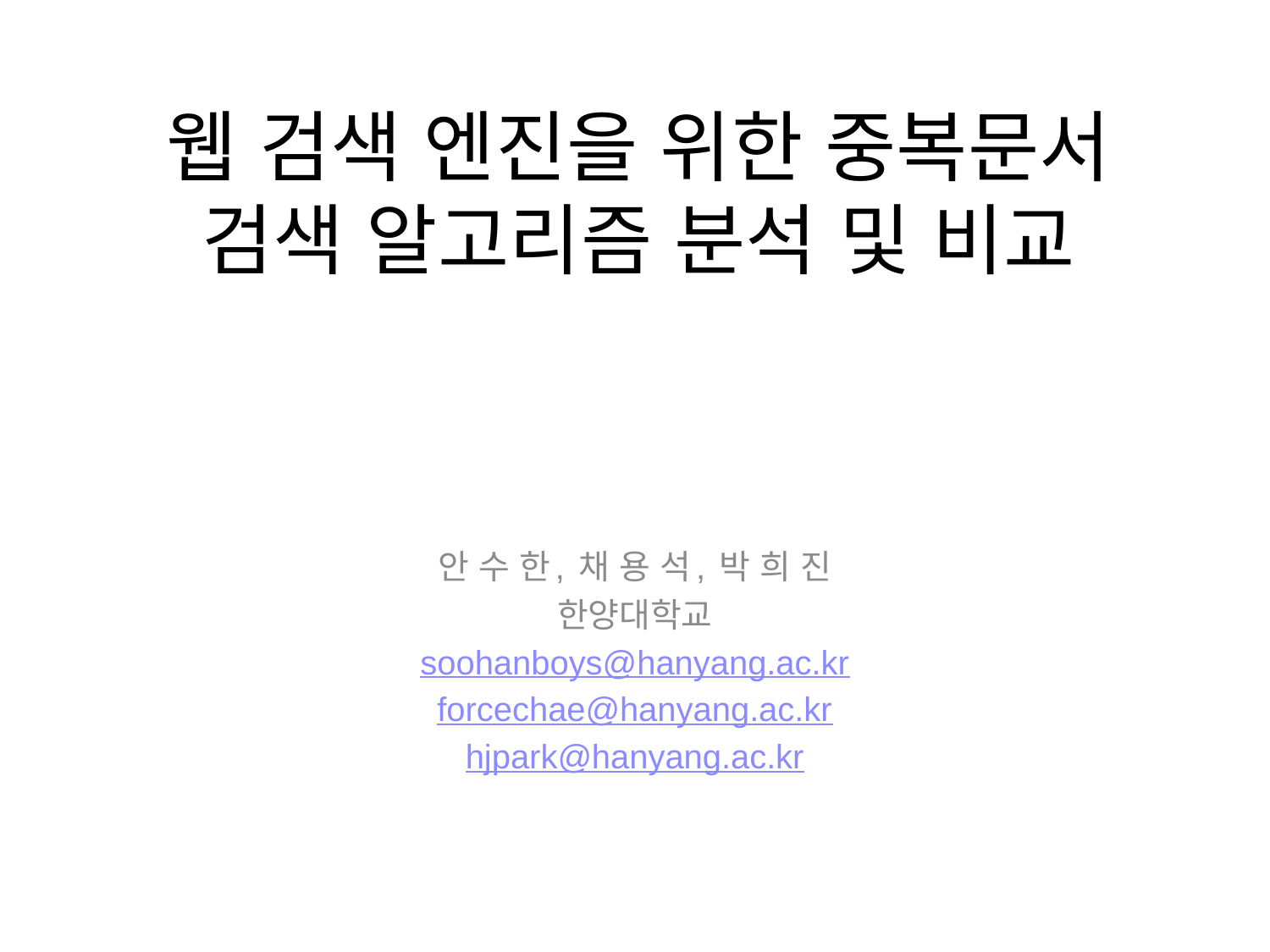

# 웹 검색 엔진을 위한 중복문서 검색 알고리즘 분석 및 비교
안 수 한, 채 용 석, 박 희 진
한양대학교
soohanboys@hanyang.ac.kr
forcechae@hanyang.ac.kr
hjpark@hanyang.ac.kr